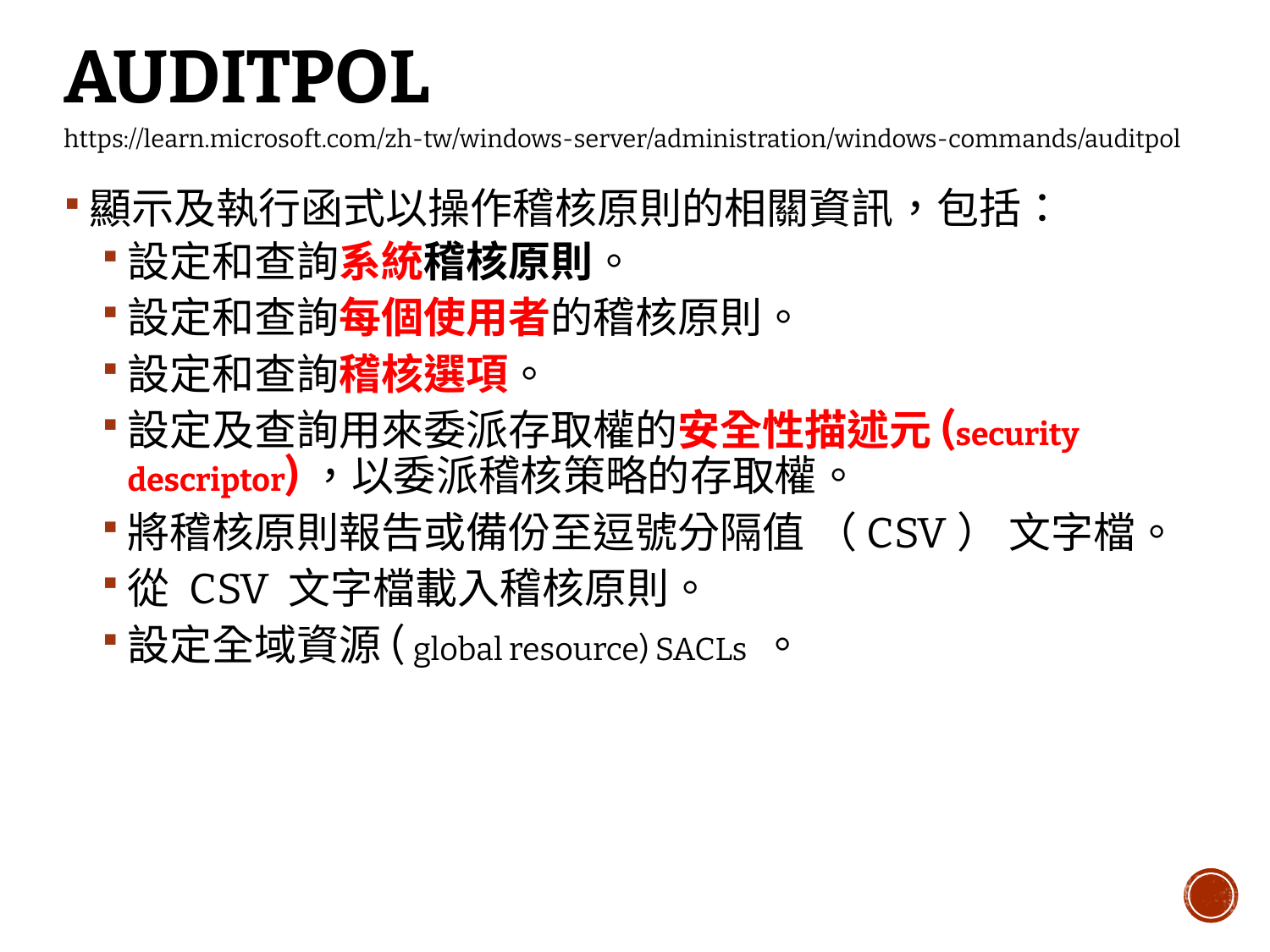

# auditpol
https://learn.microsoft.com/zh-tw/windows-server/administration/windows-commands/auditpol
顯示及執行函式以操作稽核原則的相關資訊，包括：
設定和查詢系統稽核原則。
設定和查詢每個使用者的稽核原則。
設定和查詢稽核選項。
設定及查詢用來委派存取權的安全性描述元(security descriptor)，以委派稽核策略的存取權。
將稽核原則報告或備份至逗號分隔值 （CSV） 文字檔。
從 CSV 文字檔載入稽核原則。
設定全域資源( global resource) SACLs 。